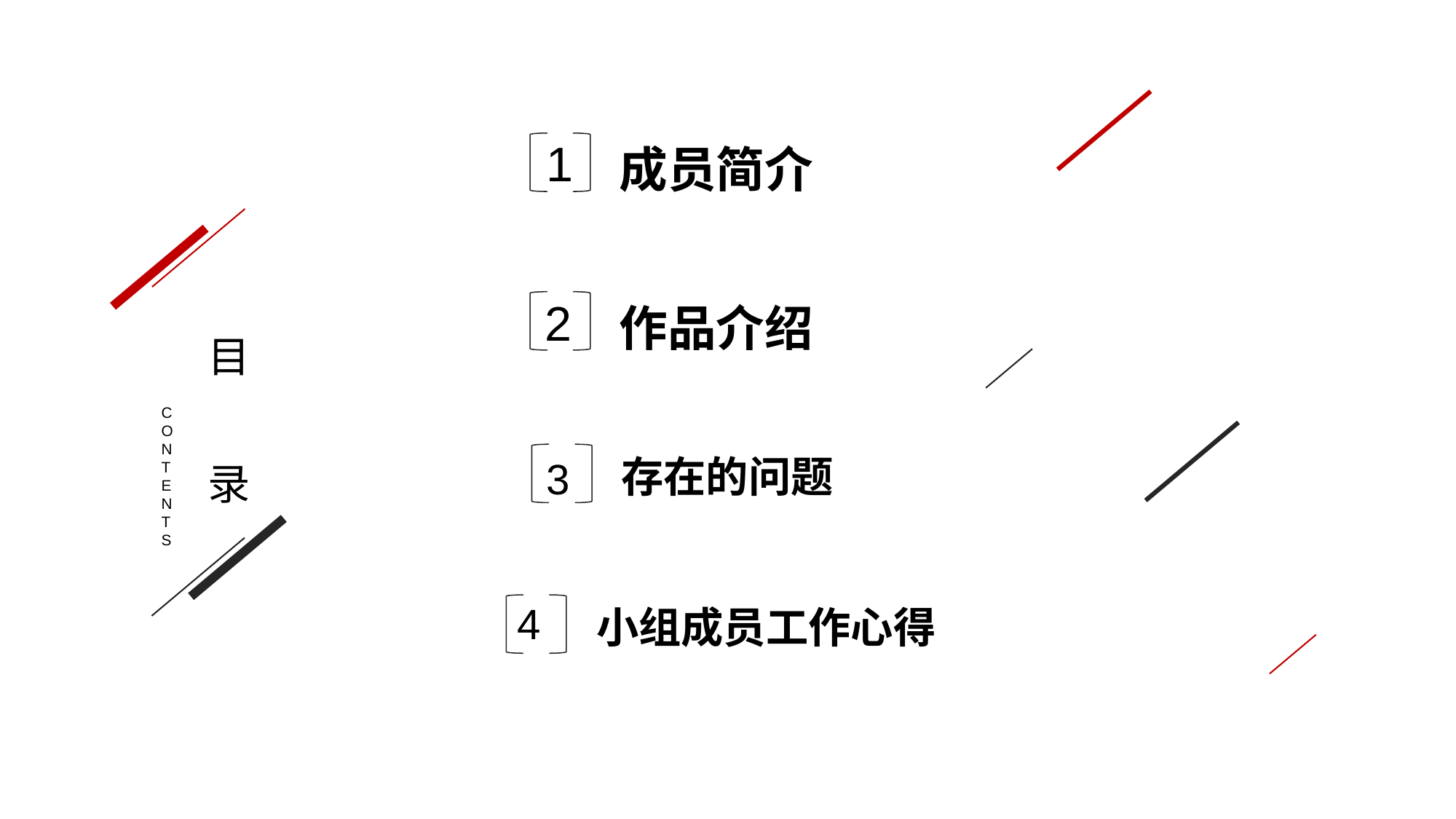

1

成员简介
目
录
2

作品介绍
CONTENTS

存在的问题
3
4

小组成员工作心得